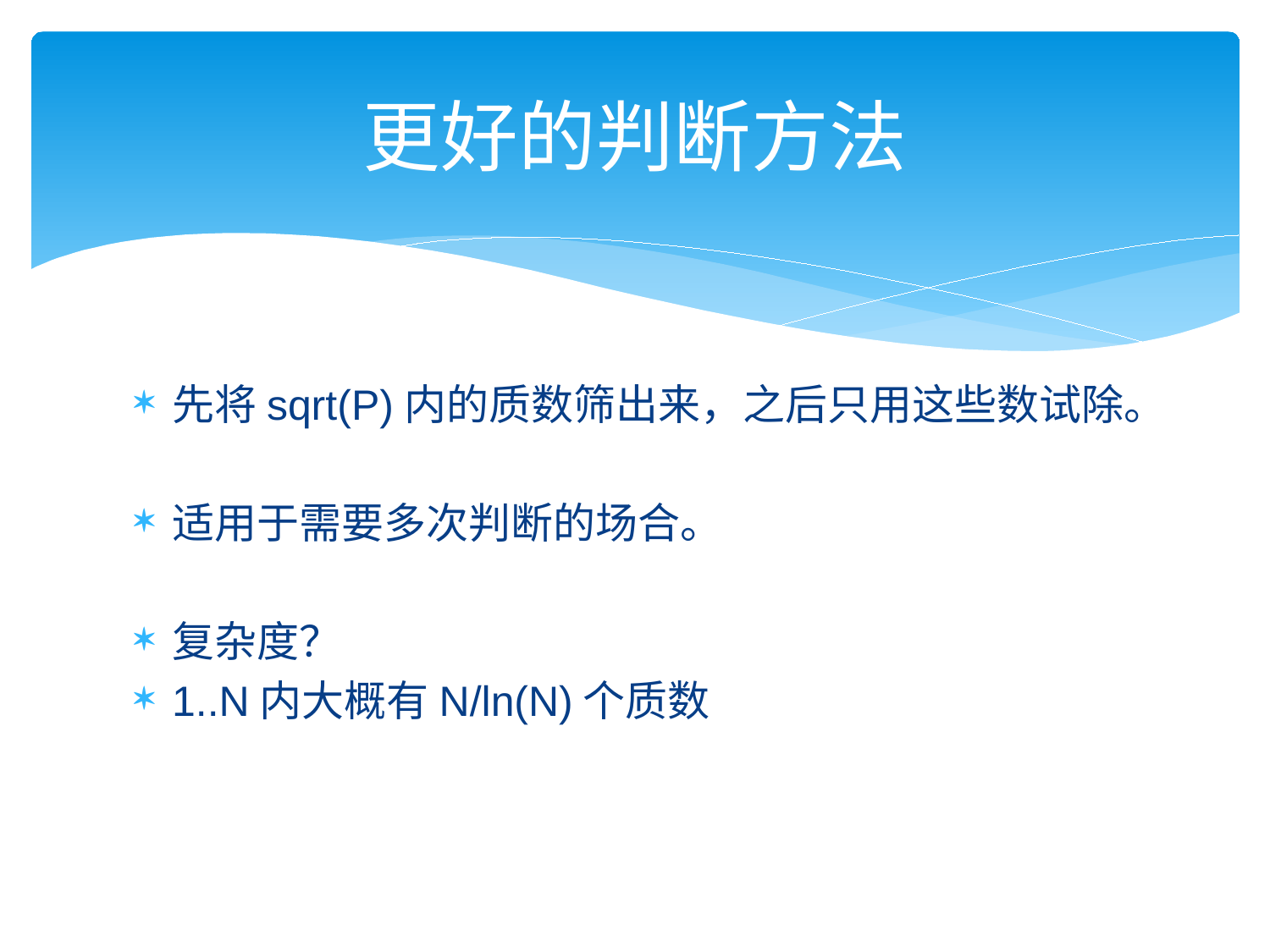

# 更好的判断方法
先将sqrt(P)内的质数筛出来，之后只用这些数试除。

适用于需要多次判断的场合。

复杂度？
1..N内大概有N/ln(N)个质数